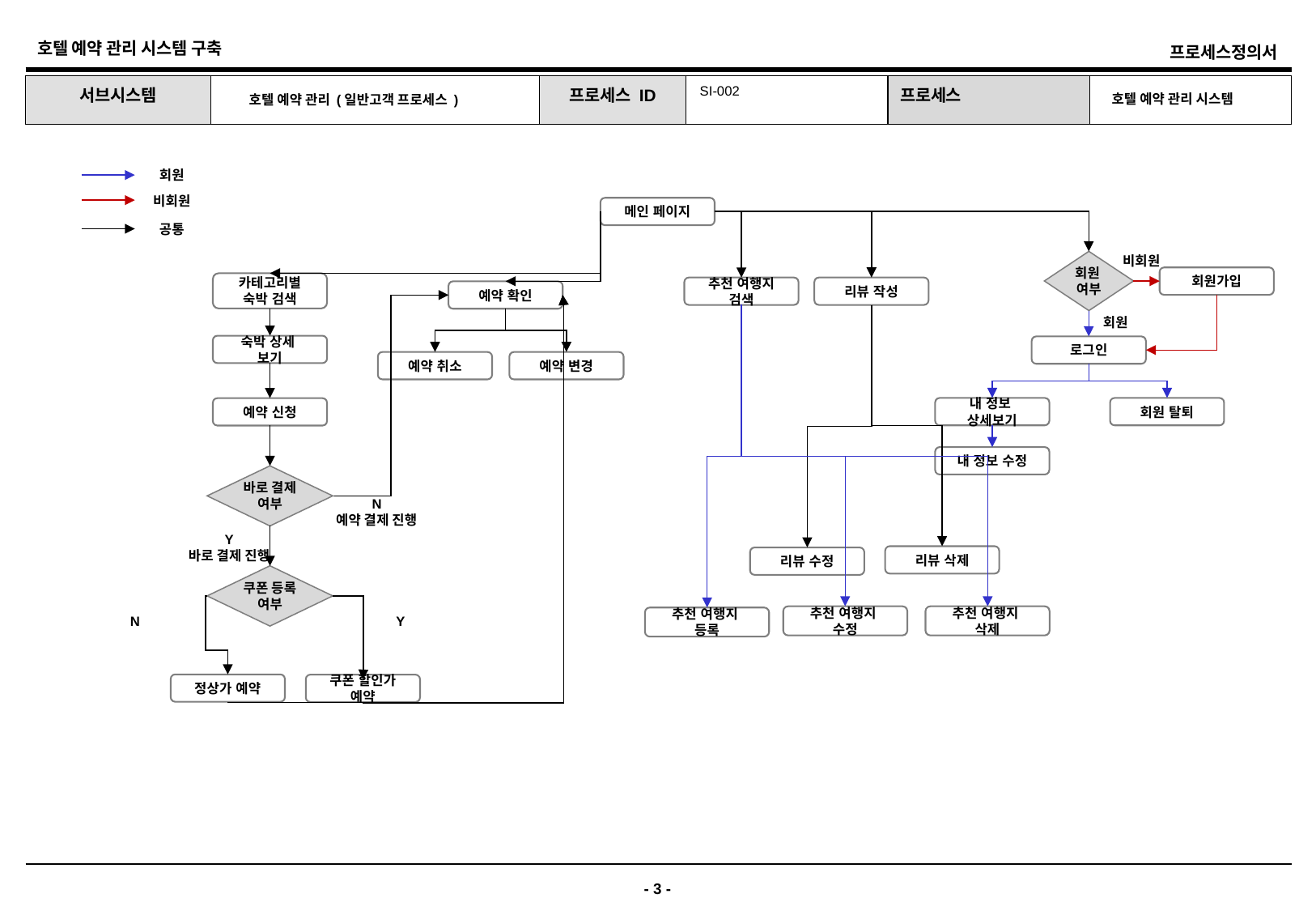

SI-002

호텔 예약 관리 시스템

호텔 예약 관리 (일반고객 프로세스 )
회원
비회원
메인 페이지
공통
비회원
회원
여부
회원가입
카테고리별
숙박 검색
추천 여행지 검색
리뷰 작성
예약 확인
회원
숙박 상세
보기
로그인
예약 취소
예약 변경
내 정보
상세보기
회원 탈퇴
예약 신청
내 정보 수정
바로 결제 여부
N
예약 결제 진행
Y
바로 결제 진행
리뷰 삭제
리뷰 수정
쿠폰 등록
여부
Y
추천 여행지
수정
추천 여행지
삭제
추천 여행지
등록
N
정상가 예약
쿠폰 할인가 예약